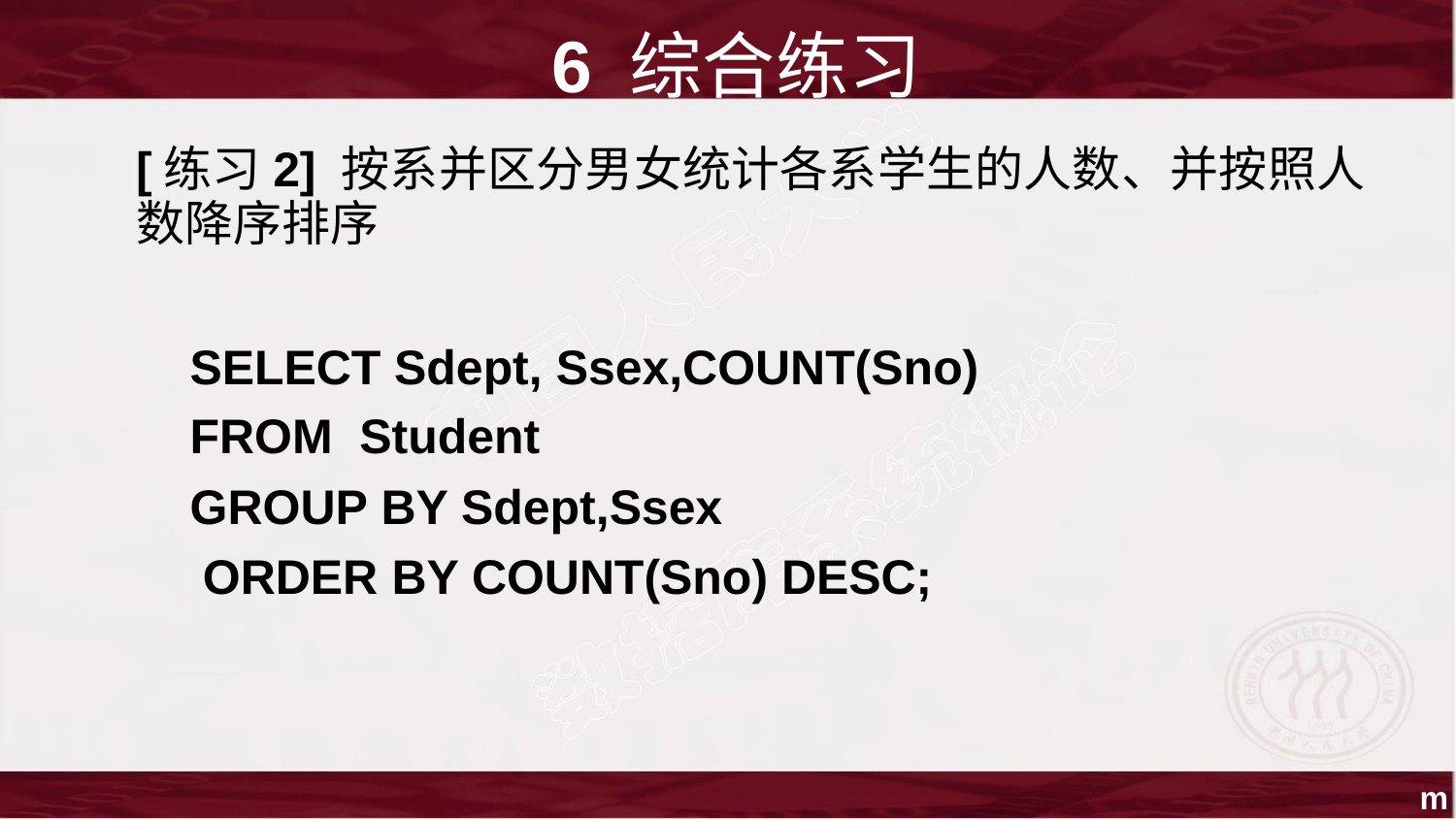

6 综合练习
[练习2] 按系并区分男女统计各系学生的人数、并按照人
数降序排序
SELECT Sdept, Ssex,COUNT(Sno)
FROM Student
GROUP BY Sdept,Ssex
ORDER BY COUNT(Sno) DESC;
m